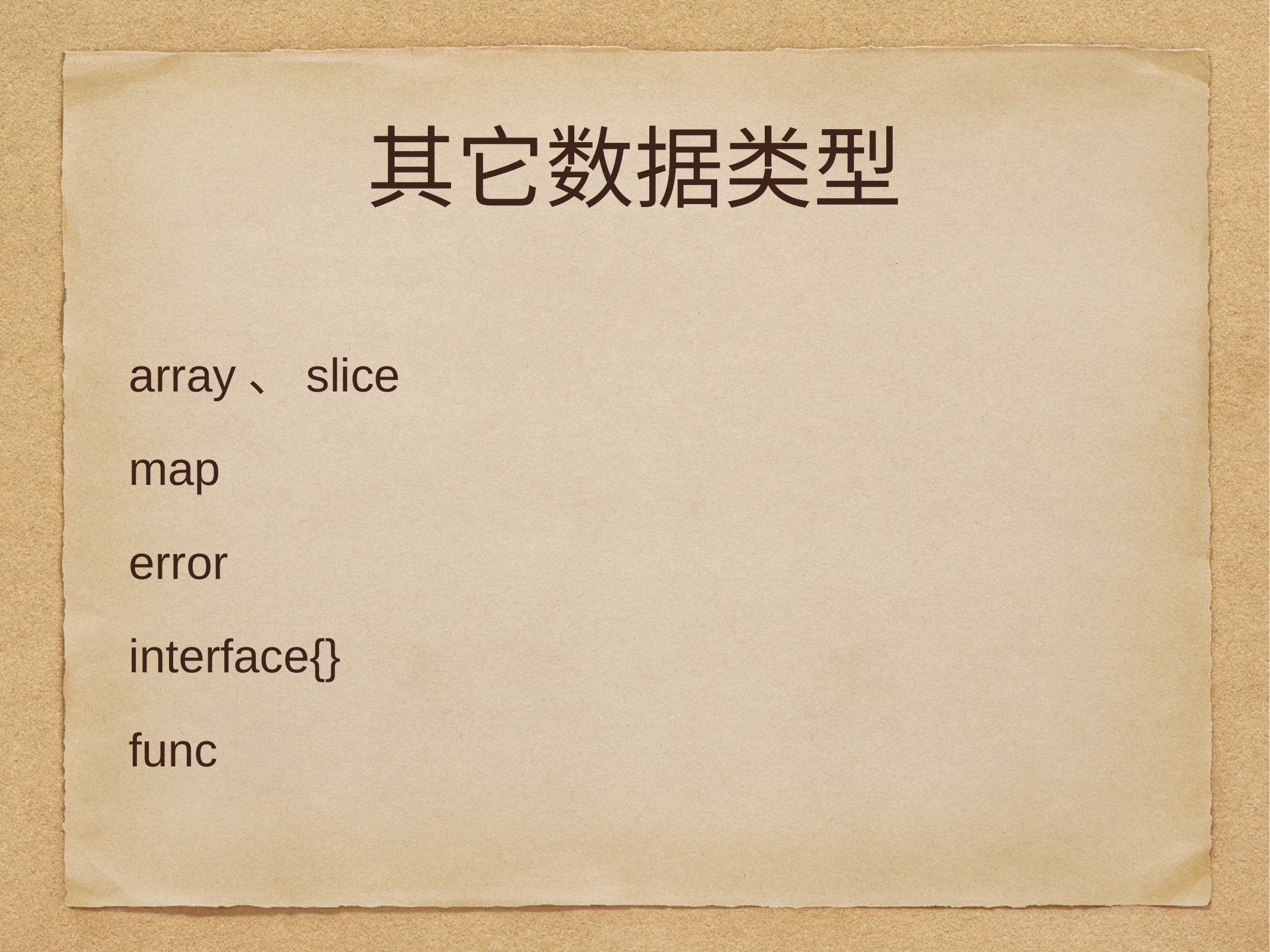

# 其它数据类型
array、slice
map
error
interface{}
func